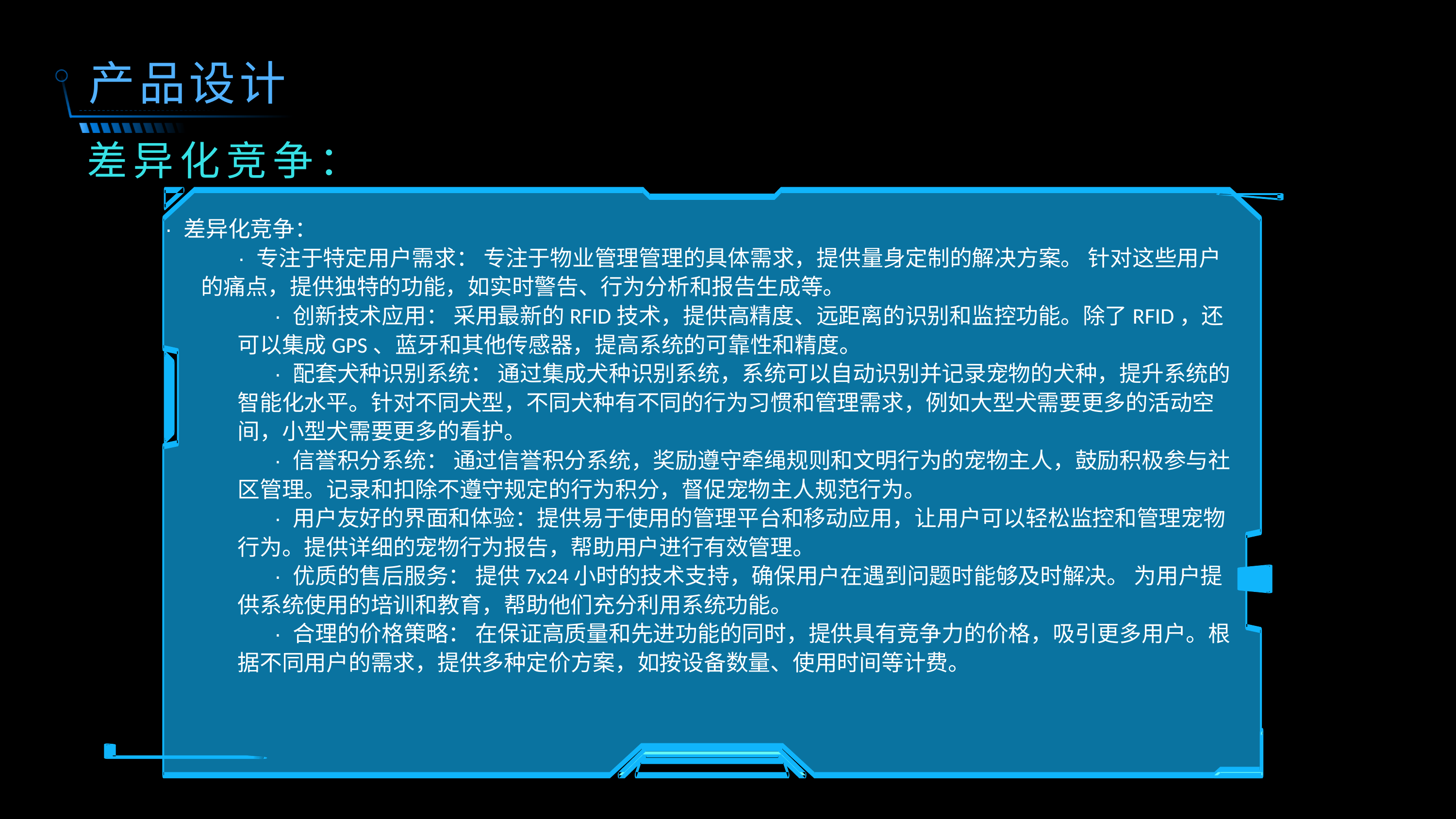

产品设计

差异化竞争：

· 差异化竞争：
· 专注于特定用户需求： 专注于物业管理管理的具体需求，提供量身定制的解决方案。 针对这些用户的痛点，提供独特的功能，如实时警告、行为分析和报告生成等。
· 创新技术应用： 采用最新的RFID技术，提供高精度、远距离的识别和监控功能。除了RFID，还可以集成GPS、蓝牙和其他传感器，提高系统的可靠性和精度。
· 配套犬种识别系统： 通过集成犬种识别系统，系统可以自动识别并记录宠物的犬种，提升系统的智能化水平。针对不同犬型，不同犬种有不同的行为习惯和管理需求，例如大型犬需要更多的活动空间，小型犬需要更多的看护。
· 信誉积分系统： 通过信誉积分系统，奖励遵守牵绳规则和文明行为的宠物主人，鼓励积极参与社区管理。记录和扣除不遵守规定的行为积分，督促宠物主人规范行为。
· 用户友好的界面和体验：提供易于使用的管理平台和移动应用，让用户可以轻松监控和管理宠物行为。提供详细的宠物行为报告，帮助用户进行有效管理。
· 优质的售后服务： 提供7x24小时的技术支持，确保用户在遇到问题时能够及时解决。 为用户提供系统使用的培训和教育，帮助他们充分利用系统功能。
· 合理的价格策略： 在保证高质量和先进功能的同时，提供具有竞争力的价格，吸引更多用户。根据不同用户的需求，提供多种定价方案，如按设备数量、使用时间等计费。